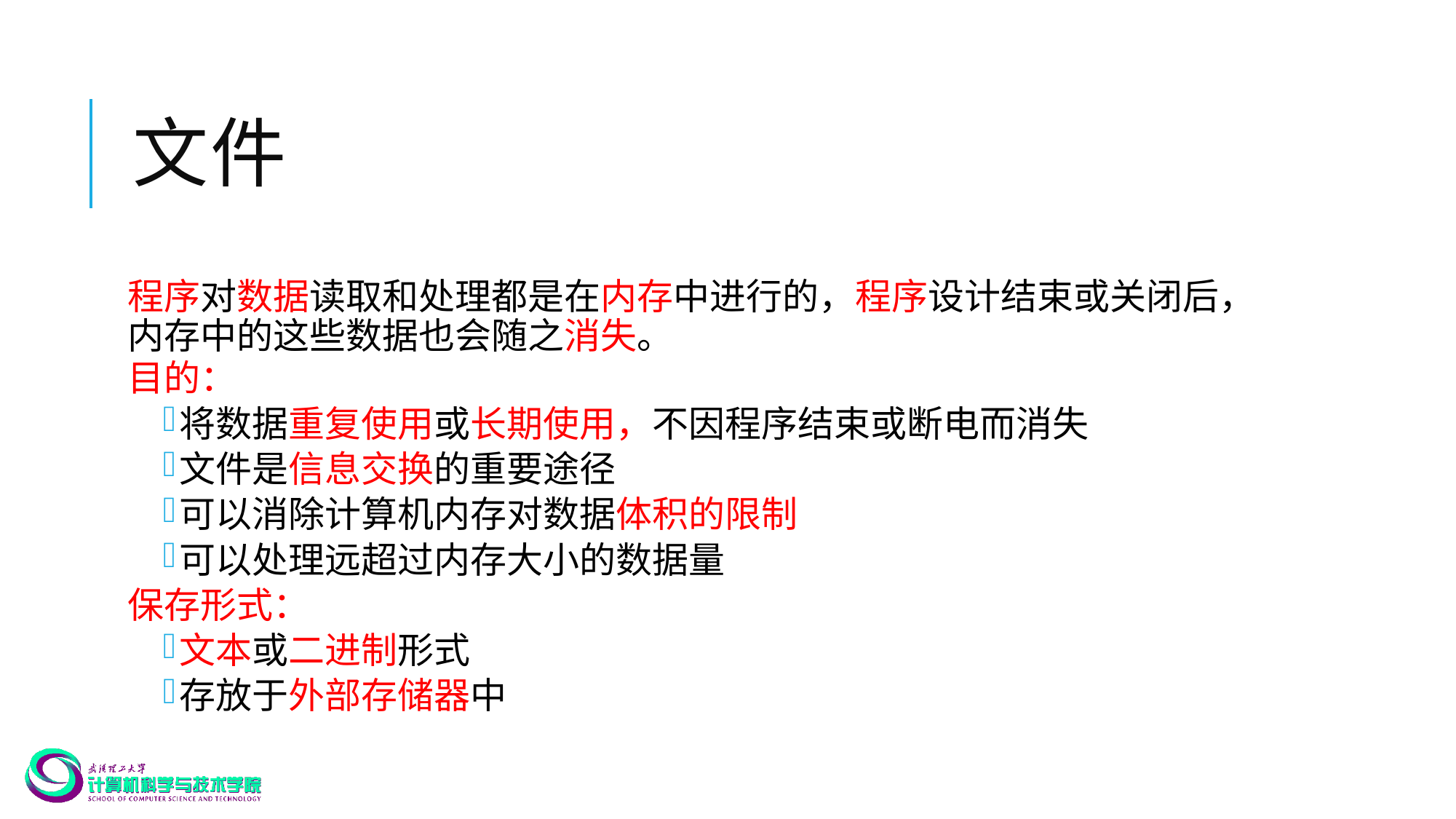

# 文件
程序对数据读取和处理都是在内存中进行的，程序设计结束或关闭后，内存中的这些数据也会随之消失。
目的：
将数据重复使用或长期使用，不因程序结束或断电而消失
文件是信息交换的重要途径
可以消除计算机内存对数据体积的限制
可以处理远超过内存大小的数据量
保存形式：
文本或二进制形式
存放于外部存储器中